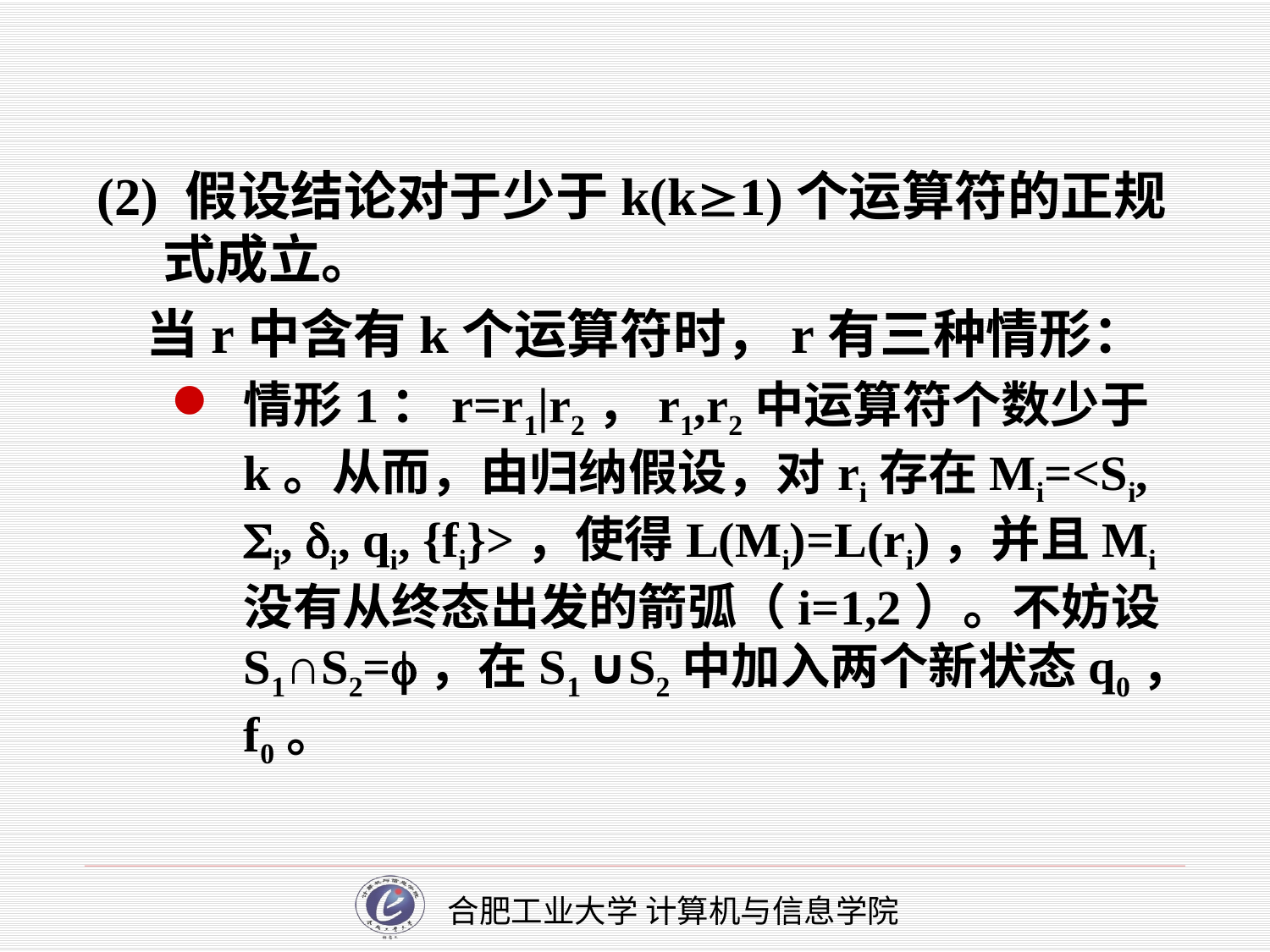

(2) 假设结论对于少于k(k≥1)个运算符的正规式成立。
   当r中含有k个运算符时，r有三种情形：
情形1：r=r1|r2，r1,r2中运算符个数少于k。从而，由归纳假设，对ri存在Mi=<Si,  Σi, δi, qi, {fi}>，使得L(Mi)=L(ri)，并且Mi没有从终态出发的箭弧（i=1,2）。不妨设S1∩S2=φ，在S1 ∪S2中加入两个新状态q0，f0。
82